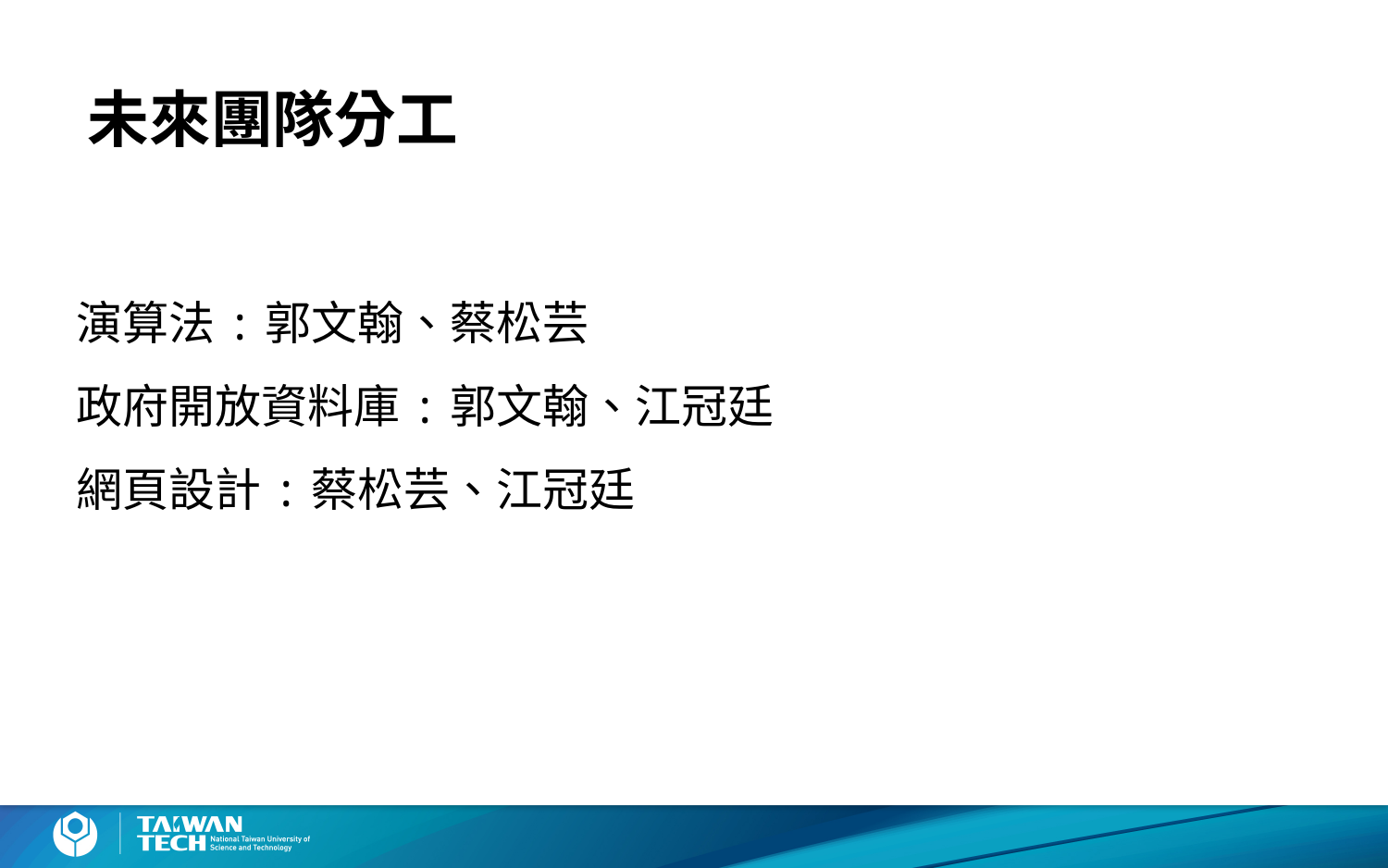

未來團隊分工
演算法:郭文翰、蔡松芸
政府開放資料庫:郭文翰、江冠廷
網頁設計:蔡松芸、江冠廷